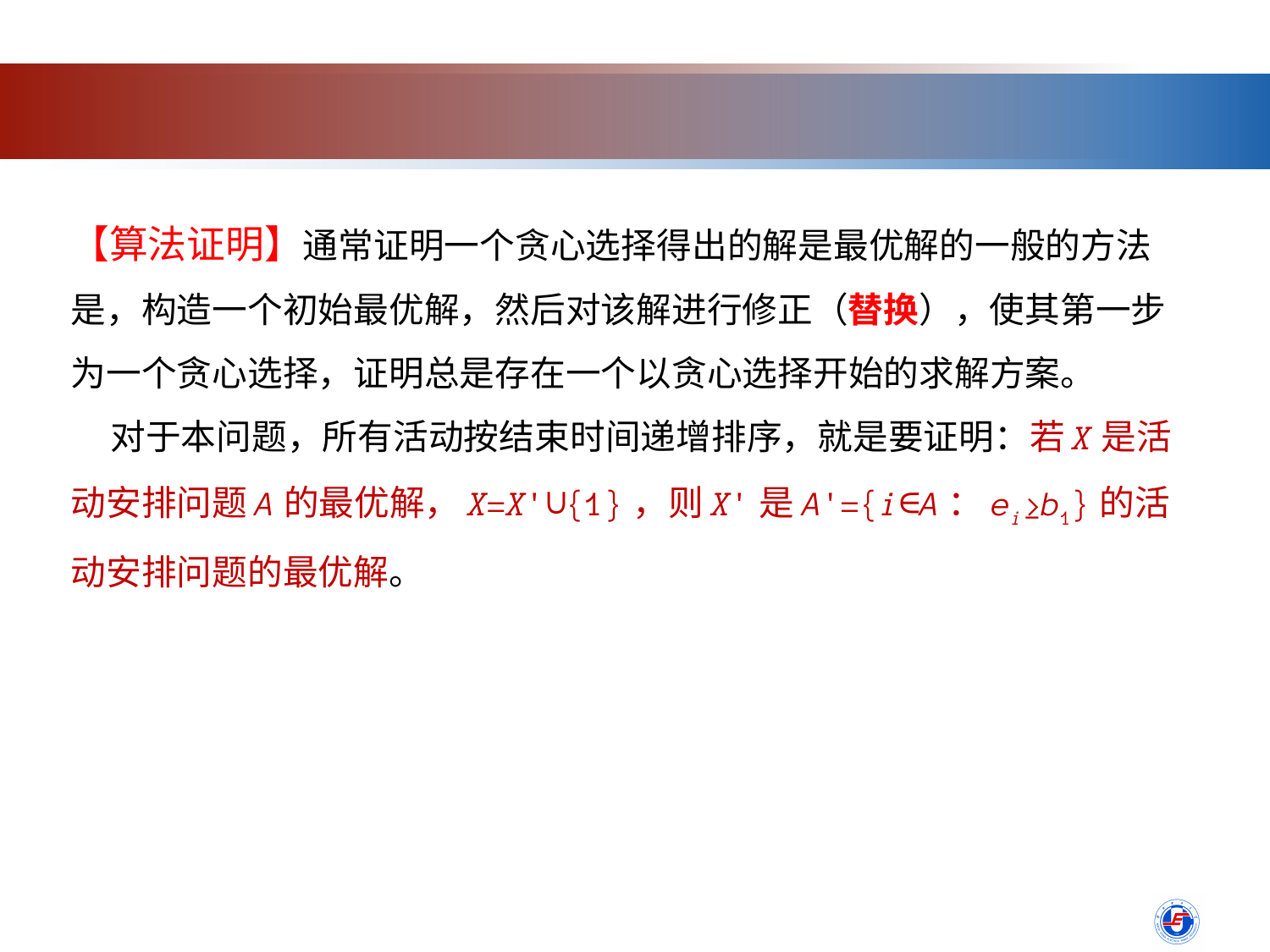

【算法证明】通常证明一个贪心选择得出的解是最优解的一般的方法是，构造一个初始最优解，然后对该解进行修正（替换），使其第一步为一个贪心选择，证明总是存在一个以贪心选择开始的求解方案。
    对于本问题，所有活动按结束时间递增排序，就是要证明：若X是活动安排问题A的最优解，X=X'∪{1}，则X'是A'={i∈A：ei≥b1}的活动安排问题的最优解。